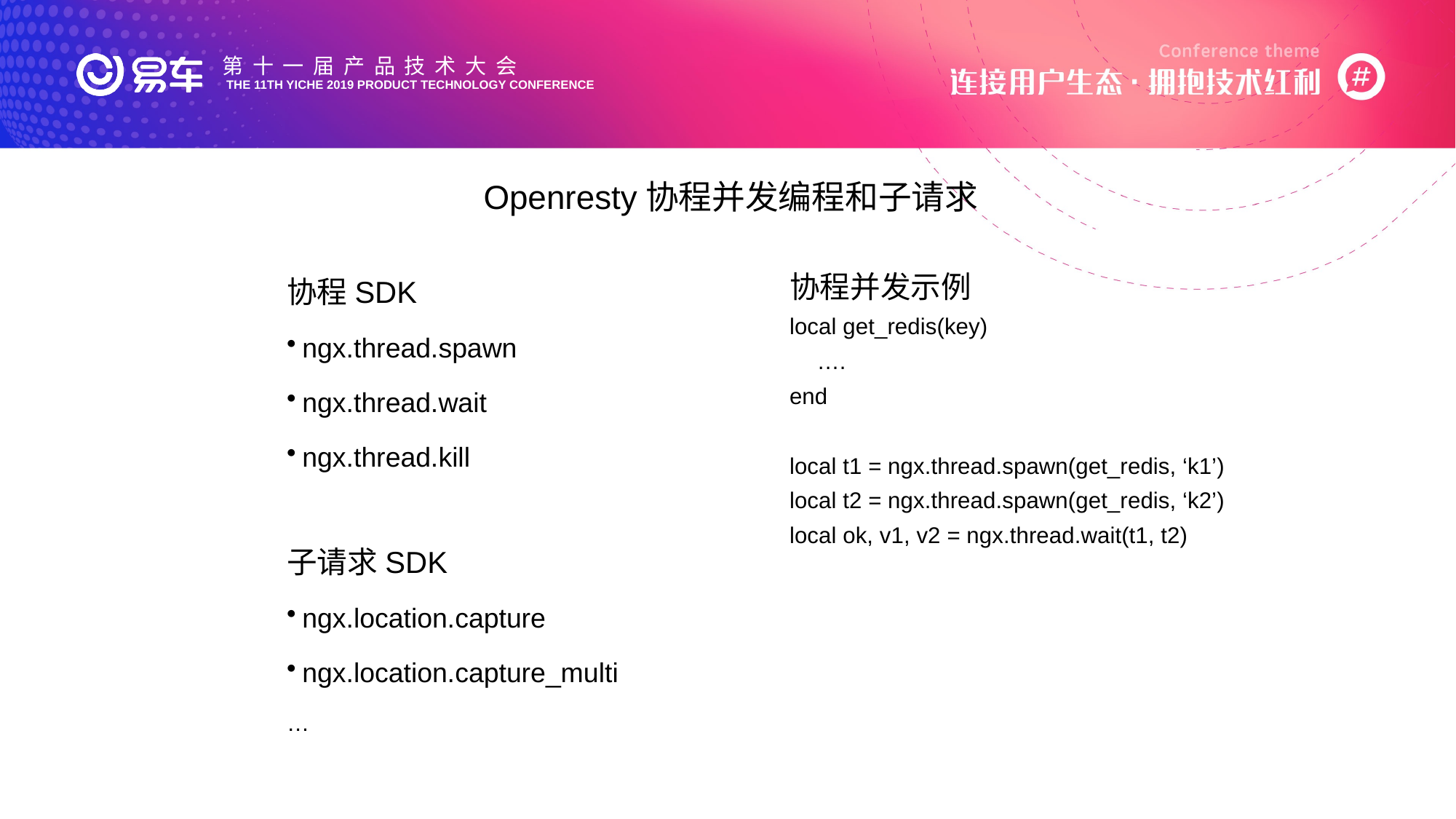

# Openresty协程并发编程和子请求
协程并发示例
local get_redis(key)
….
end

local t1 = ngx.thread.spawn(get_redis, ‘k1’)
local t2 = ngx.thread.spawn(get_redis, ‘k2’)
local ok, v1, v2 = ngx.thread.wait(t1, t2)
协程SDK
ngx.thread.spawn
ngx.thread.wait
ngx.thread.kill

子请求SDK
ngx.location.capture
ngx.location.capture_multi
…